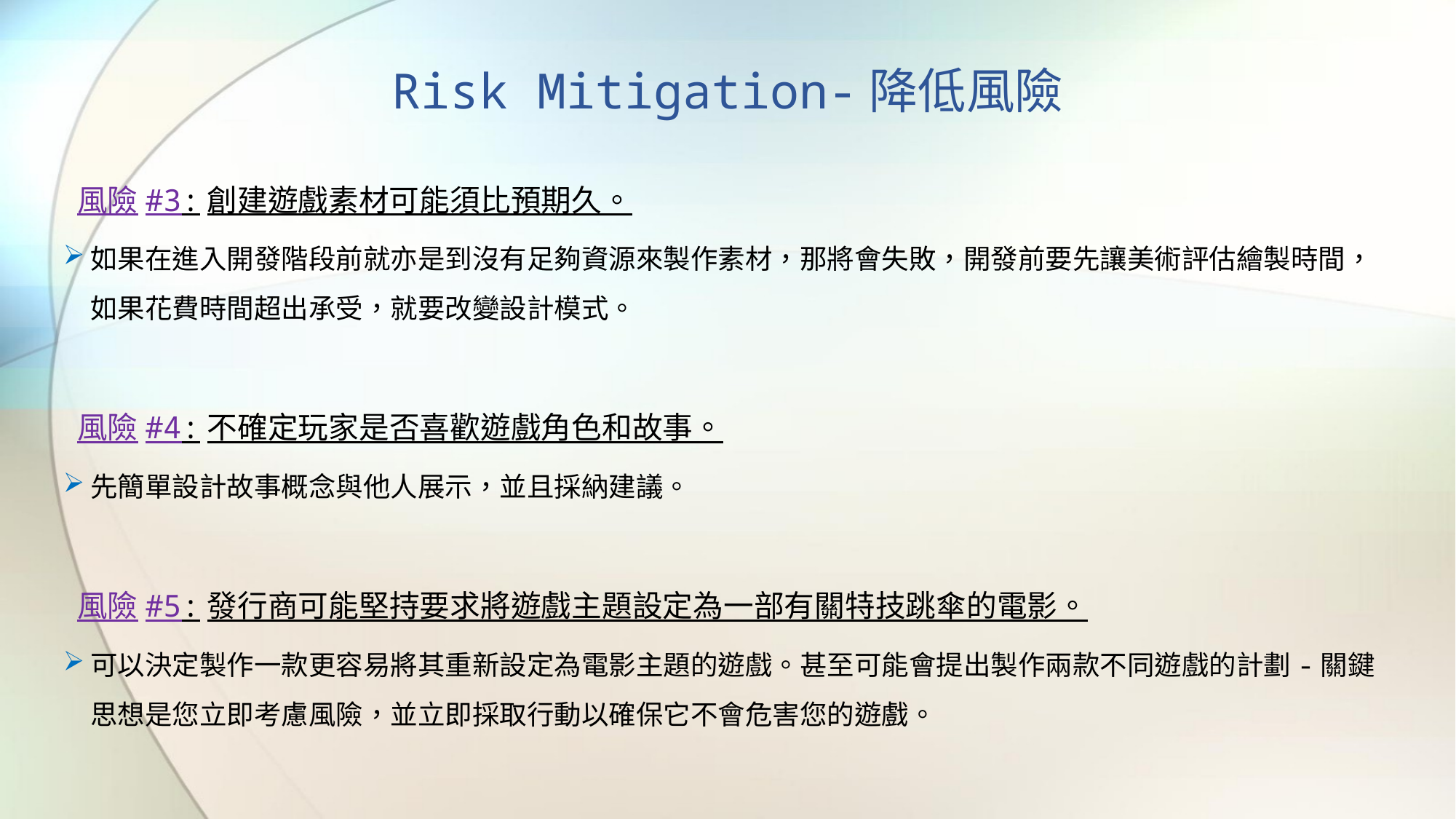

# Risk Mitigation-降低風險
 風險#3:創建遊戲素材可能須比預期久。
如果在進入開發階段前就亦是到沒有足夠資源來製作素材，那將會失敗，開發前要先讓美術評估繪製時間，如果花費時間超出承受，就要改變設計模式。

 風險#4:不確定玩家是否喜歡遊戲角色和故事。
先簡單設計故事概念與他人展示，並且採納建議。

 風險#5:發行商可能堅持要求將遊戲主題設定為一部有關特技跳傘的電影。
可以決定製作一款更容易將其重新設定為電影主題的遊戲。甚至可能會提出製作兩款不同遊戲的計劃-關鍵思想是您立即考慮風險，並立即採取行動以確保它不會危害您的遊戲。